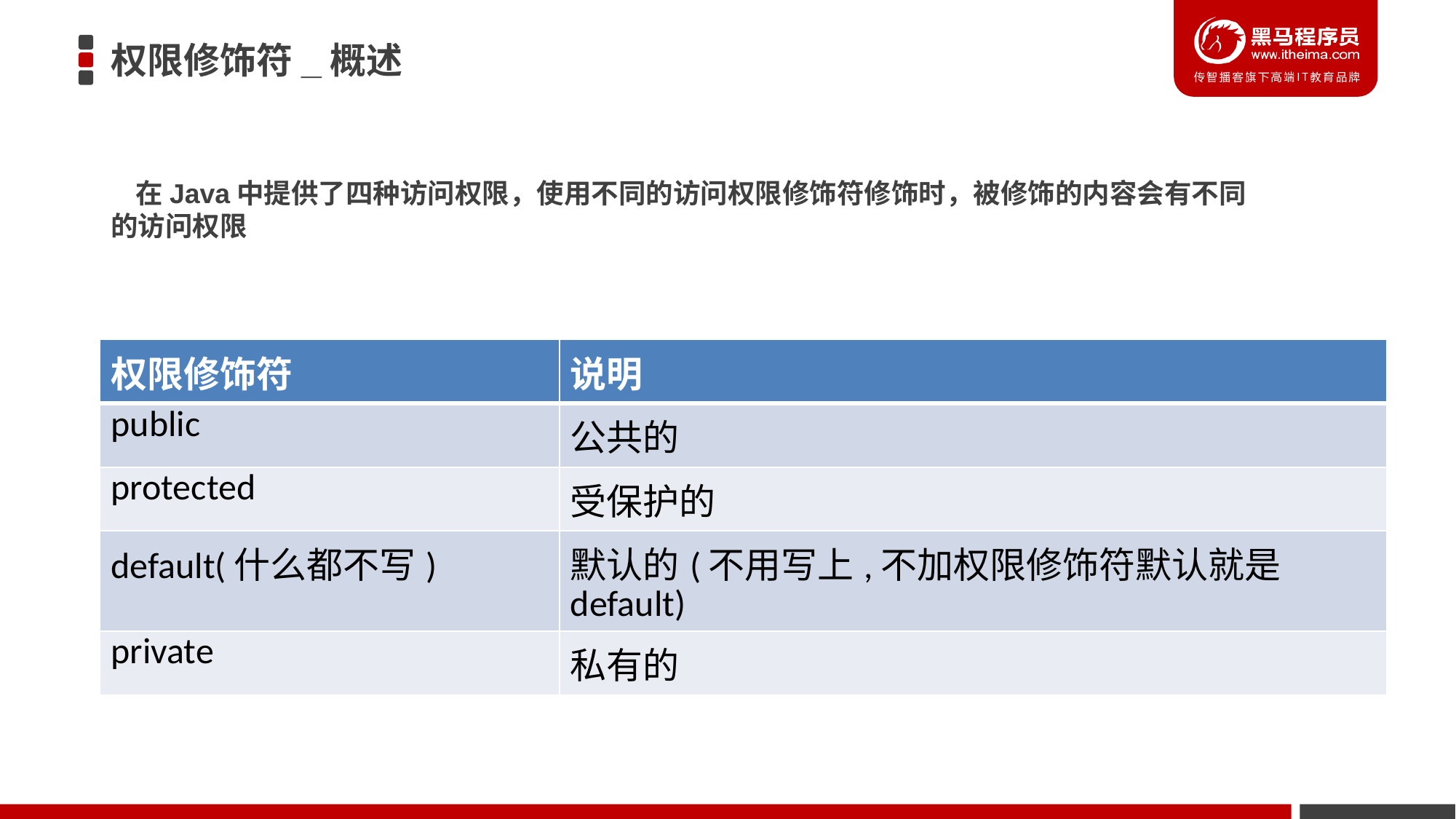

# 权限修饰符_概述
   在Java中提供了四种访问权限，使用不同的访问权限修饰符修饰时，被修饰的内容会有不同的访问权限

| 权限修饰符 | 说明 |
| --- | --- |
| public | 公共的 |
| protected | 受保护的 |
| default(什么都不写) | 默认的(不用写上,不加权限修饰符默认就是default) |
| private | 私有的 |